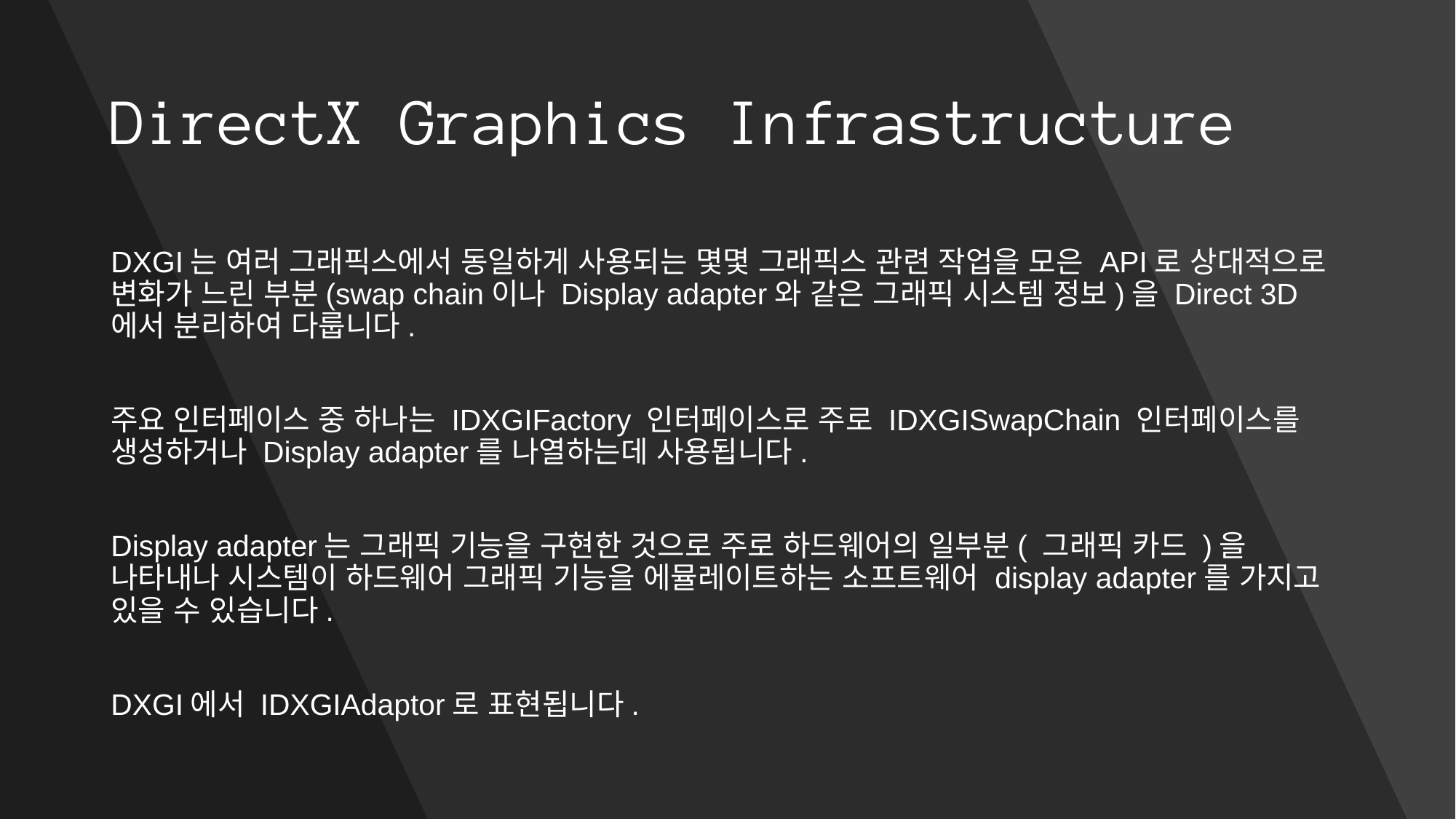

# DirectX Graphics Infrastructure
DXGI는 여러 그래픽스에서 동일하게 사용되는 몇몇 그래픽스 관련 작업을 모은 API로 상대적으로
변화가 느린 부분(swap chain이나 Display adapter와 같은 그래픽 시스템 정보)을 Direct 3D 에서 분리하여 다룹니다.

주요 인터페이스 중 하나는 IDXGIFactory 인터페이스로 주로 IDXGISwapChain 인터페이스를 생성하거나 Display adapter를 나열하는데 사용됩니다.

Display adapter는 그래픽 기능을 구현한 것으로 주로 하드웨어의 일부분( 그래픽 카드 )을 나타내나 시스템이 하드웨어 그래픽 기능을 에뮬레이트하는 소프트웨어 display adapter를 가지고 있을 수 있습니다.

DXGI에서 IDXGIAdaptor로 표현됩니다.